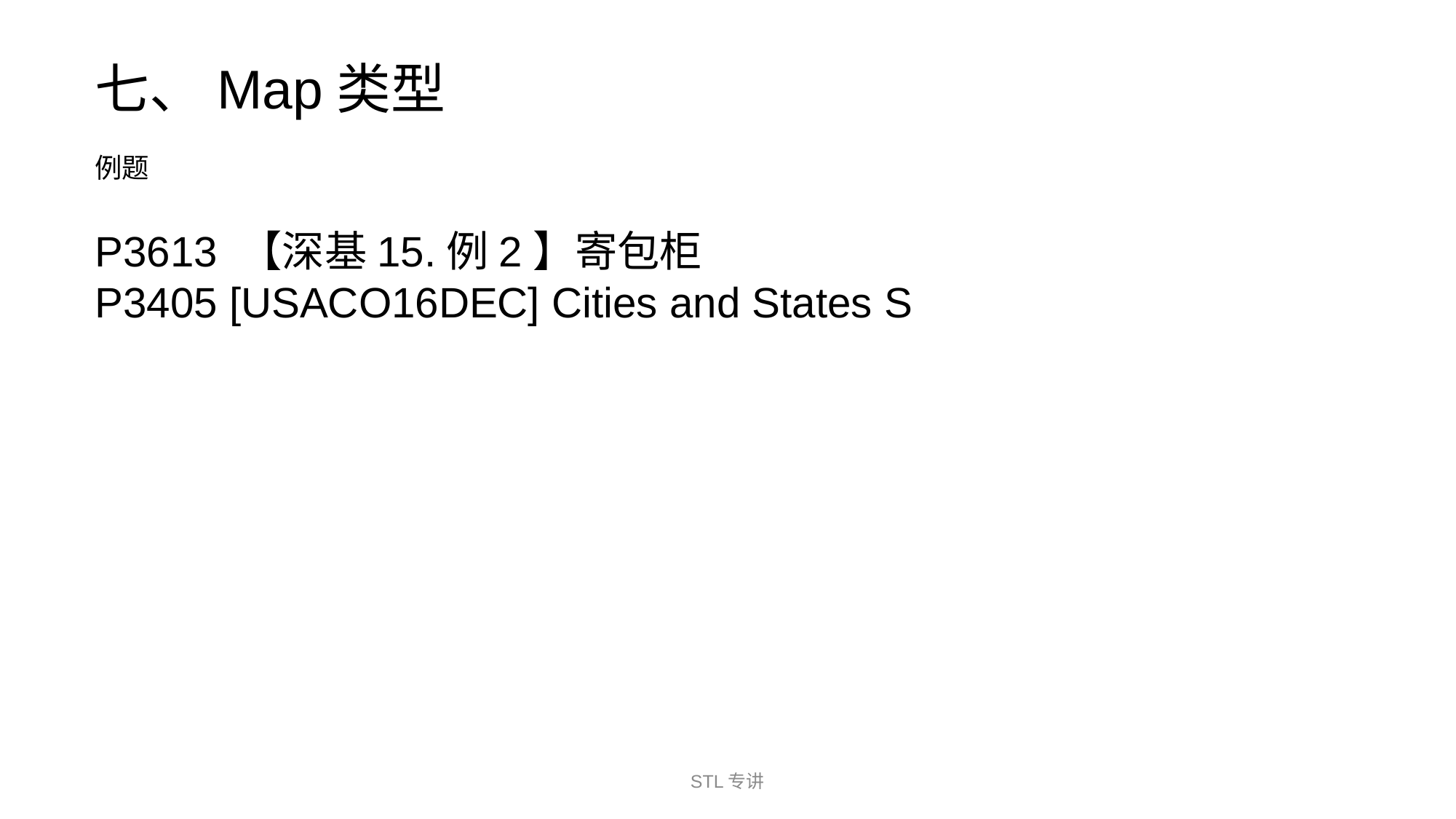

七、Map类型
例题
P3613 【深基15.例2】寄包柜
P3405 [USACO16DEC] Cities and States S

STL专讲
41